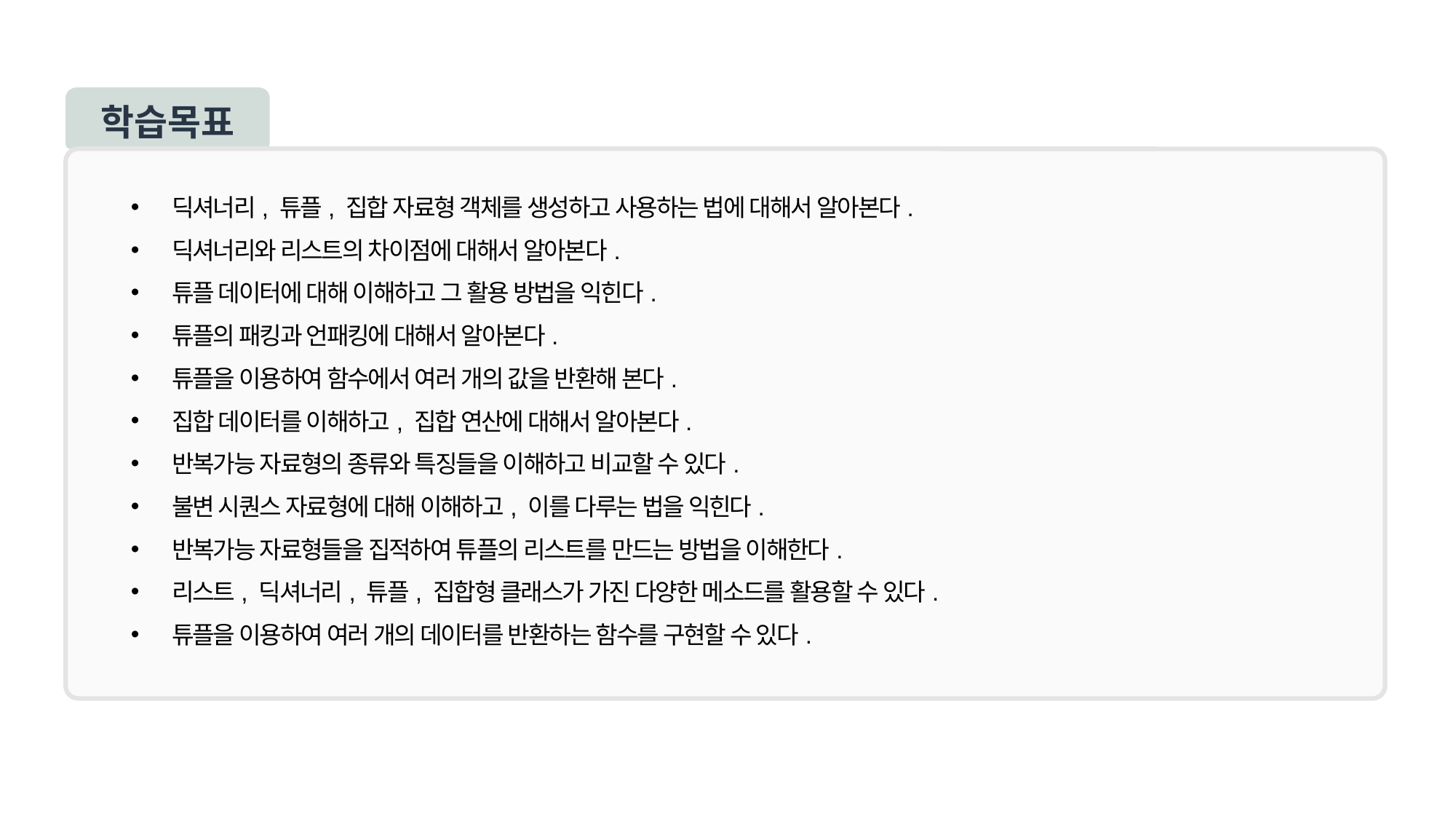

학습목표

딕셔너리, 튜플, 집합 자료형 객체를 생성하고 사용하는 법에 대해서 알아본다.
딕셔너리와 리스트의 차이점에 대해서 알아본다.
튜플 데이터에 대해 이해하고 그 활용 방법을 익힌다.
튜플의 패킹과 언패킹에 대해서 알아본다.
튜플을 이용하여 함수에서 여러 개의 값을 반환해 본다.
집합 데이터를 이해하고, 집합 연산에 대해서 알아본다.
반복가능 자료형의 종류와 특징들을 이해하고 비교할 수 있다.
불변 시퀀스 자료형에 대해 이해하고, 이를 다루는 법을 익힌다.
반복가능 자료형들을 집적하여 튜플의 리스트를 만드는 방법을 이해한다.
리스트, 딕셔너리, 튜플, 집합형 클래스가 가진 다양한 메소드를 활용할 수 있다.
튜플을 이용하여 여러 개의 데이터를 반환하는 함수를 구현할 수 있다.